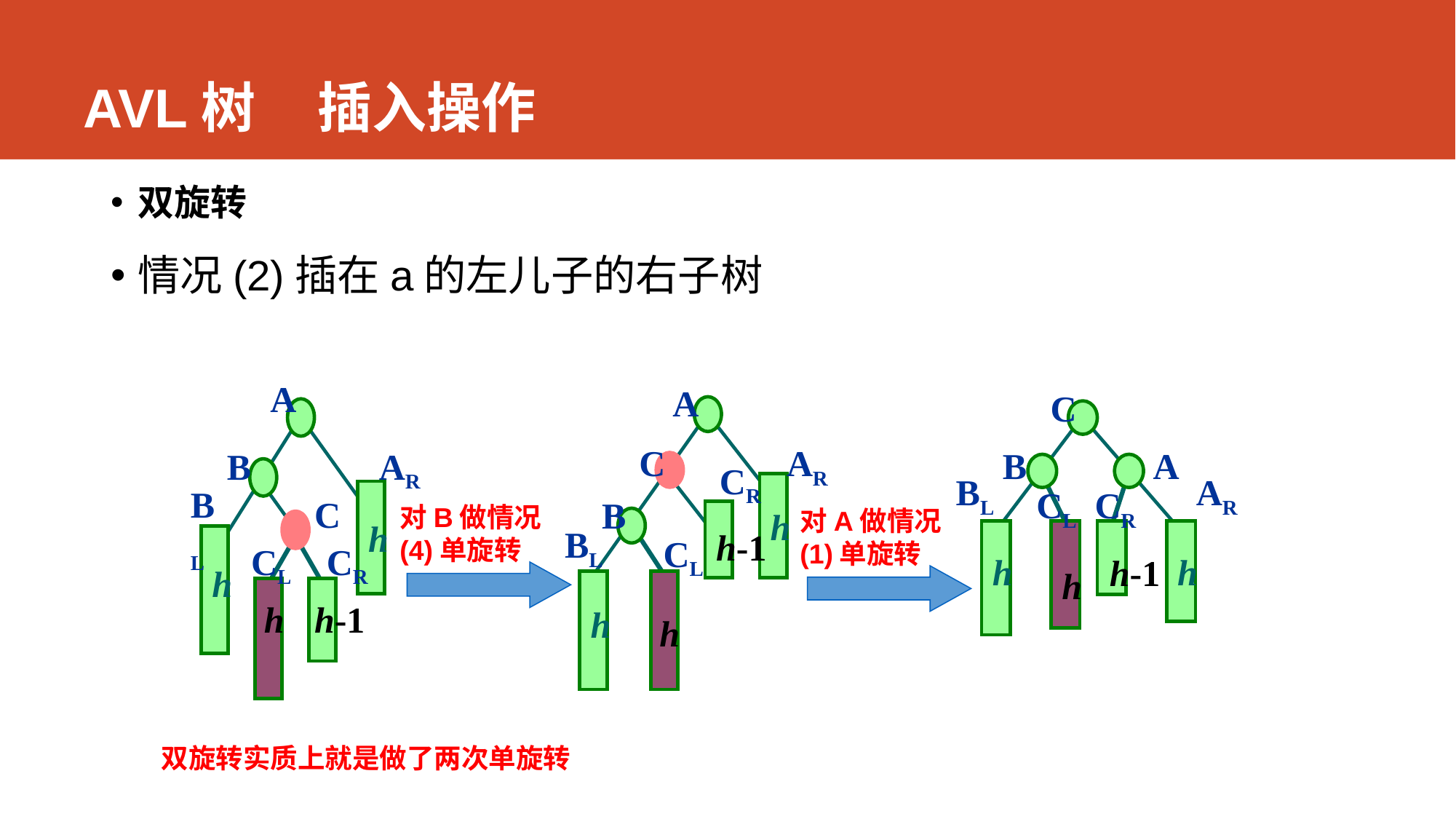

# AVL树     插入操作
双旋转
情况(2)插在a的左儿子的右子树

A

B
AR

BL
h
C

h
CL
CR

h
h-1
A

C
AR

CR
h

B

BL
h-1
CL

h

h
C

B
A

CL
CR

h

h
h-1
h
BL
AR
对B做情况(4)单旋转

对A做情况(1)单旋转

双旋转实质上就是做了两次单旋转